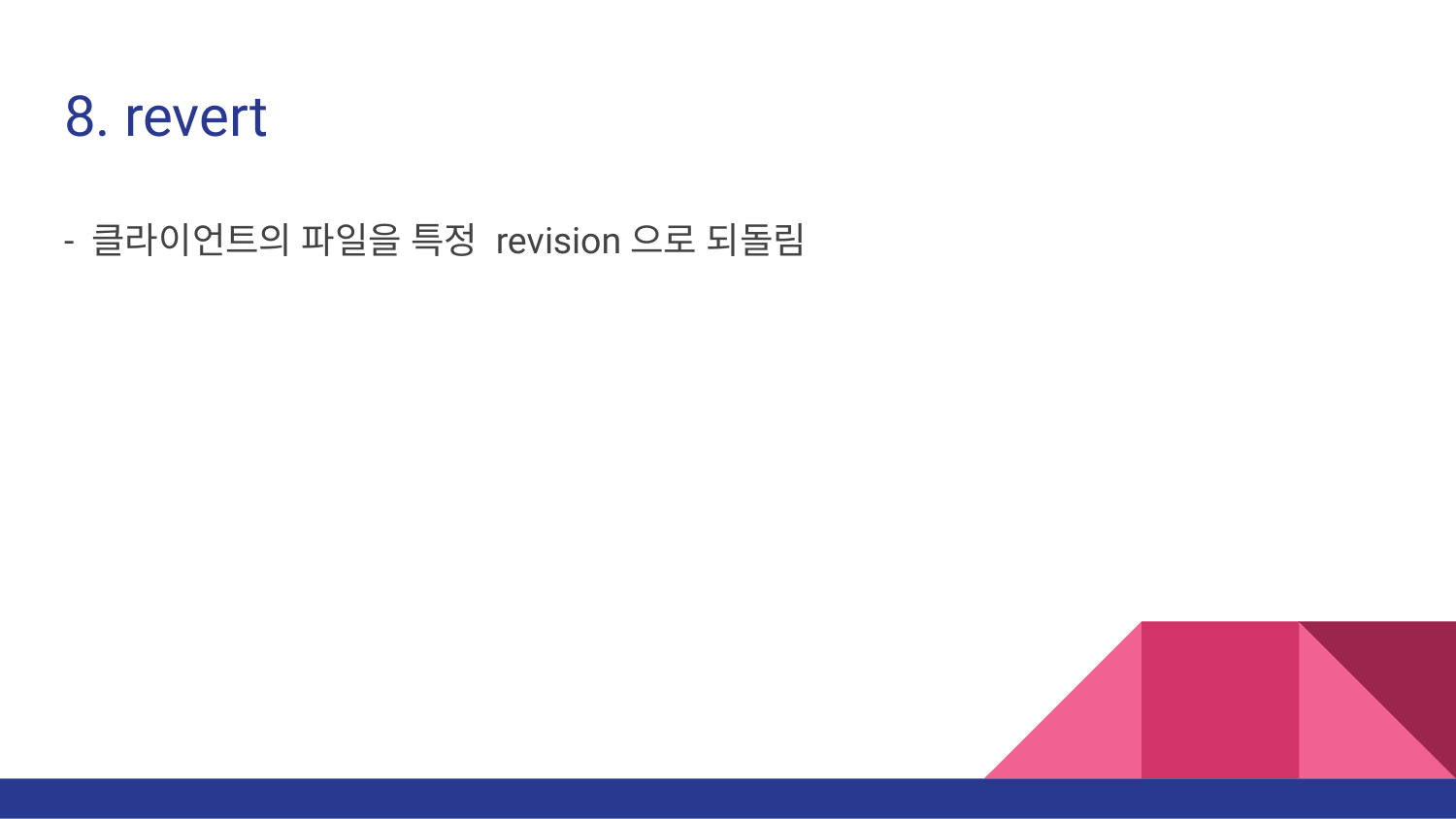

# 8. revert
- 클라이언트의 파일을 특정 revision으로 되돌림